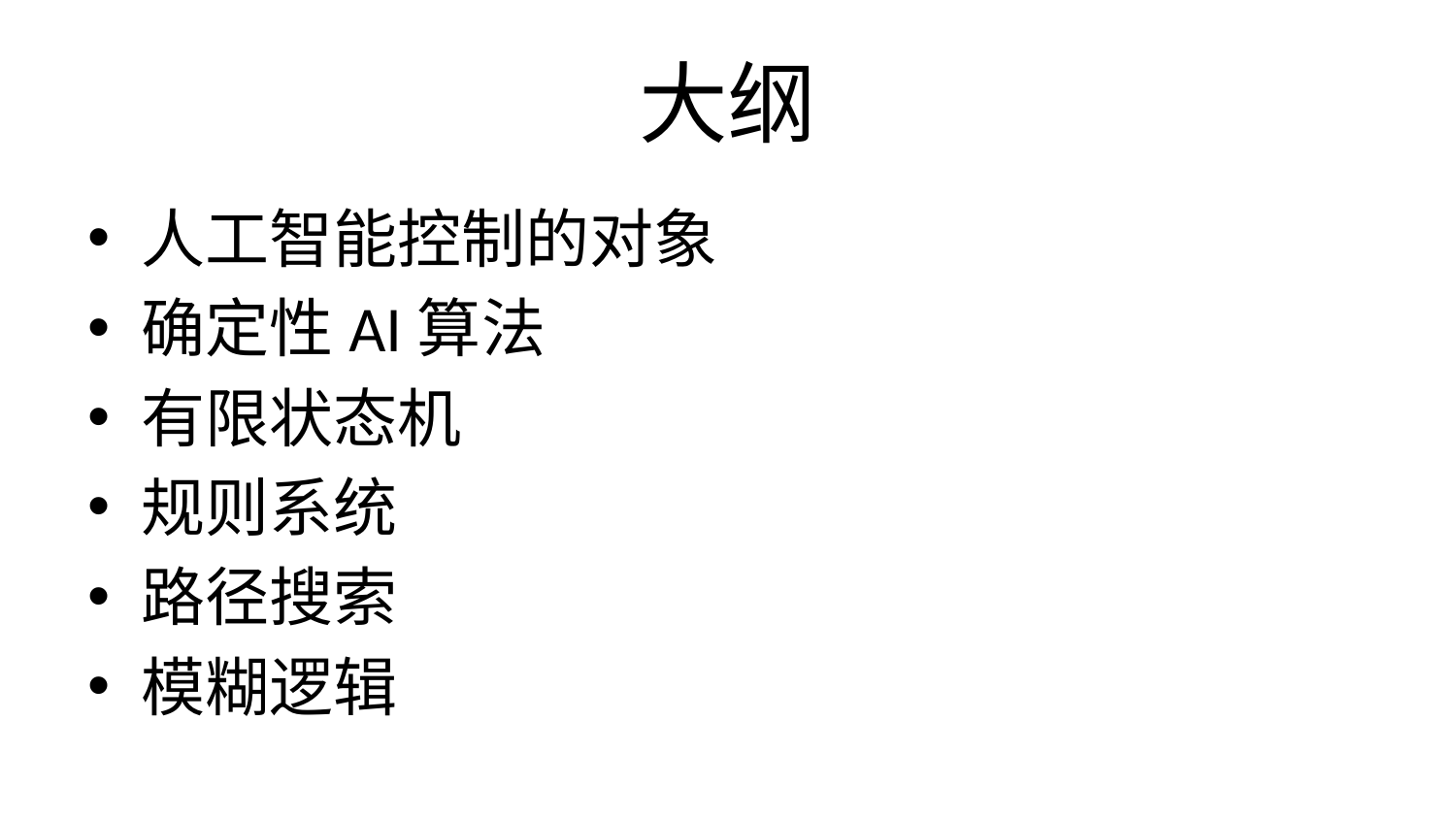

# 大纲
人工智能控制的对象
确定性AI算法
有限状态机
规则系统
路径搜索
模糊逻辑